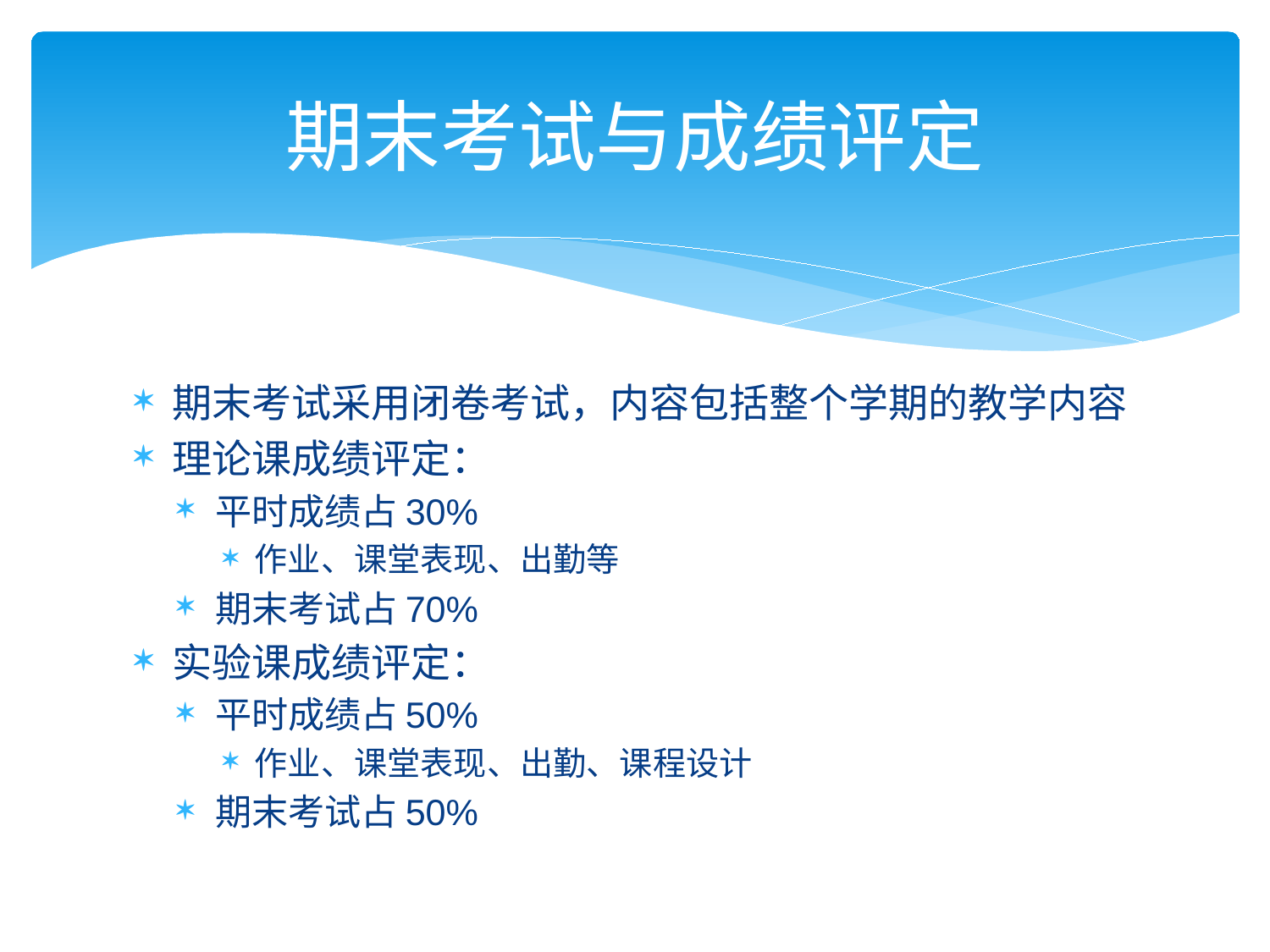

# 期末考试与成绩评定
期末考试采用闭卷考试，内容包括整个学期的教学内容
理论课成绩评定：
平时成绩占30%
作业、课堂表现、出勤等
期末考试占70%
实验课成绩评定：
平时成绩占50%
作业、课堂表现、出勤、课程设计
期末考试占50%